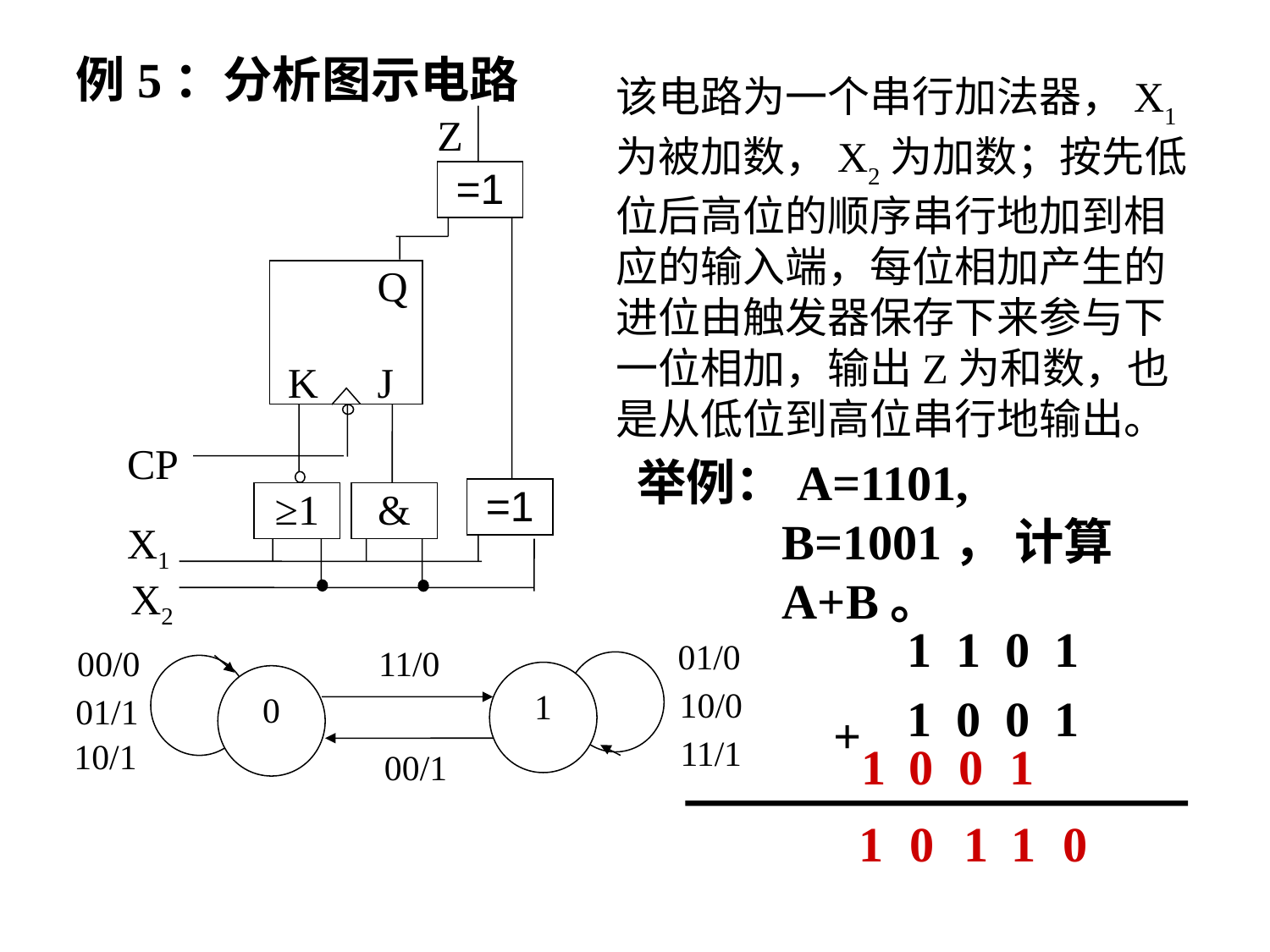

例5：分析图示电路
该电路为一个串行加法器，X1为被加数，X2为加数；按先低位后高位的顺序串行地加到相应的输入端，每位相加产生的进位由触发器保存下来参与下一位相加，输出Z为和数，也是从低位到高位串行地输出。

Z
=1

Q
K
J

CP

=1
≥1
&
X1

X2

举例：A=1101, B=1001， 计算A+B。
1  1  0  1
1  0  0  1
+
01/0
00/0
11/0

1
0
10/0
01/1

11/1
10/1

00/1

1
0
0
1

1
1
0
1
0